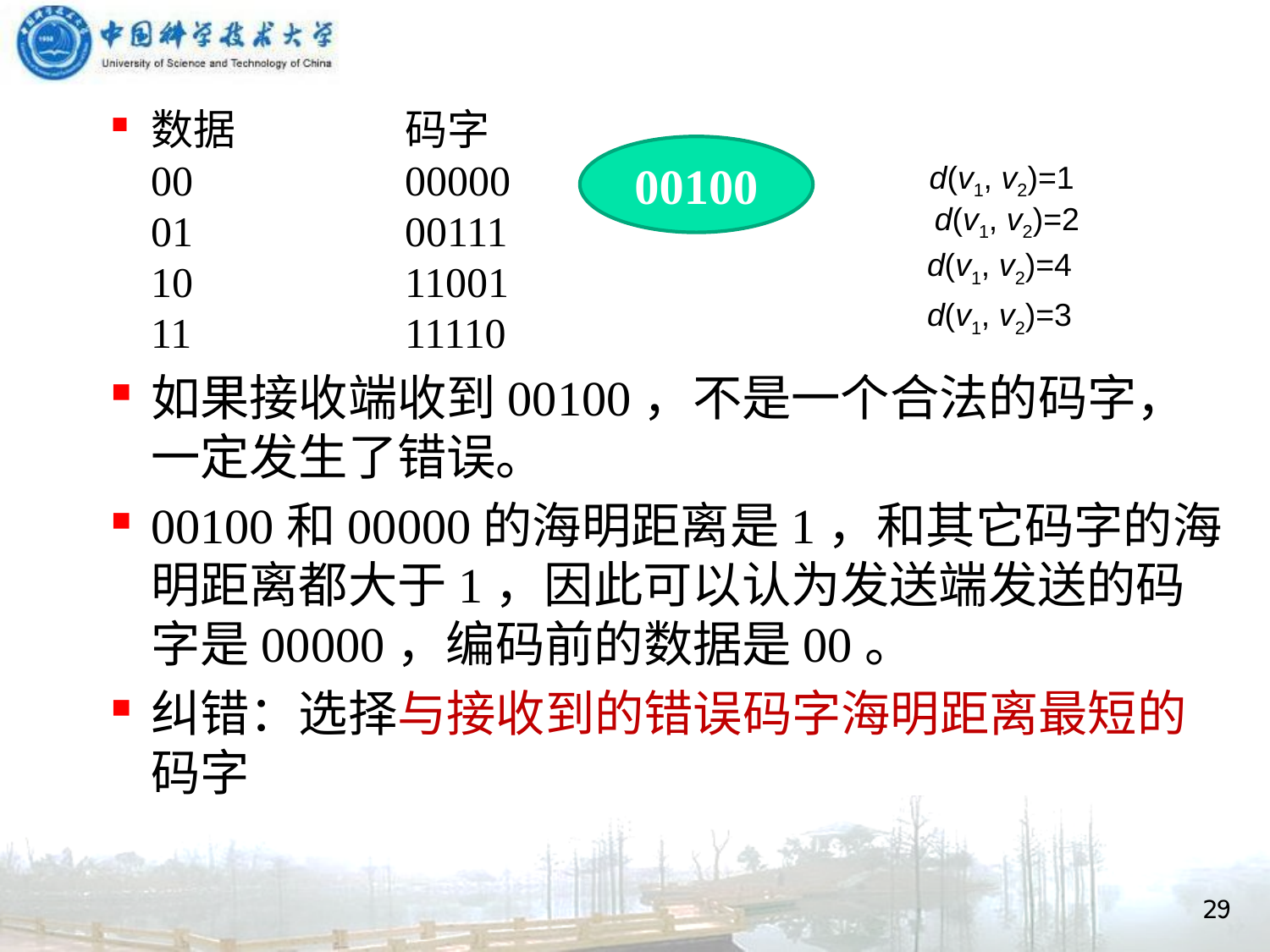

数据		码字
00		00000
01		00111
10		11001
11		11110
如果接收端收到00100，不是一个合法的码字，一定发生了错误。
00100和00000的海明距离是1，和其它码字的海明距离都大于1，因此可以认为发送端发送的码字是00000，编码前的数据是00。
纠错：选择与接收到的错误码字海明距离最短的码字
00100
 d(v1, v2)=1
 d(v1, v2)=2
 d(v1, v2)=4
 d(v1, v2)=3
29